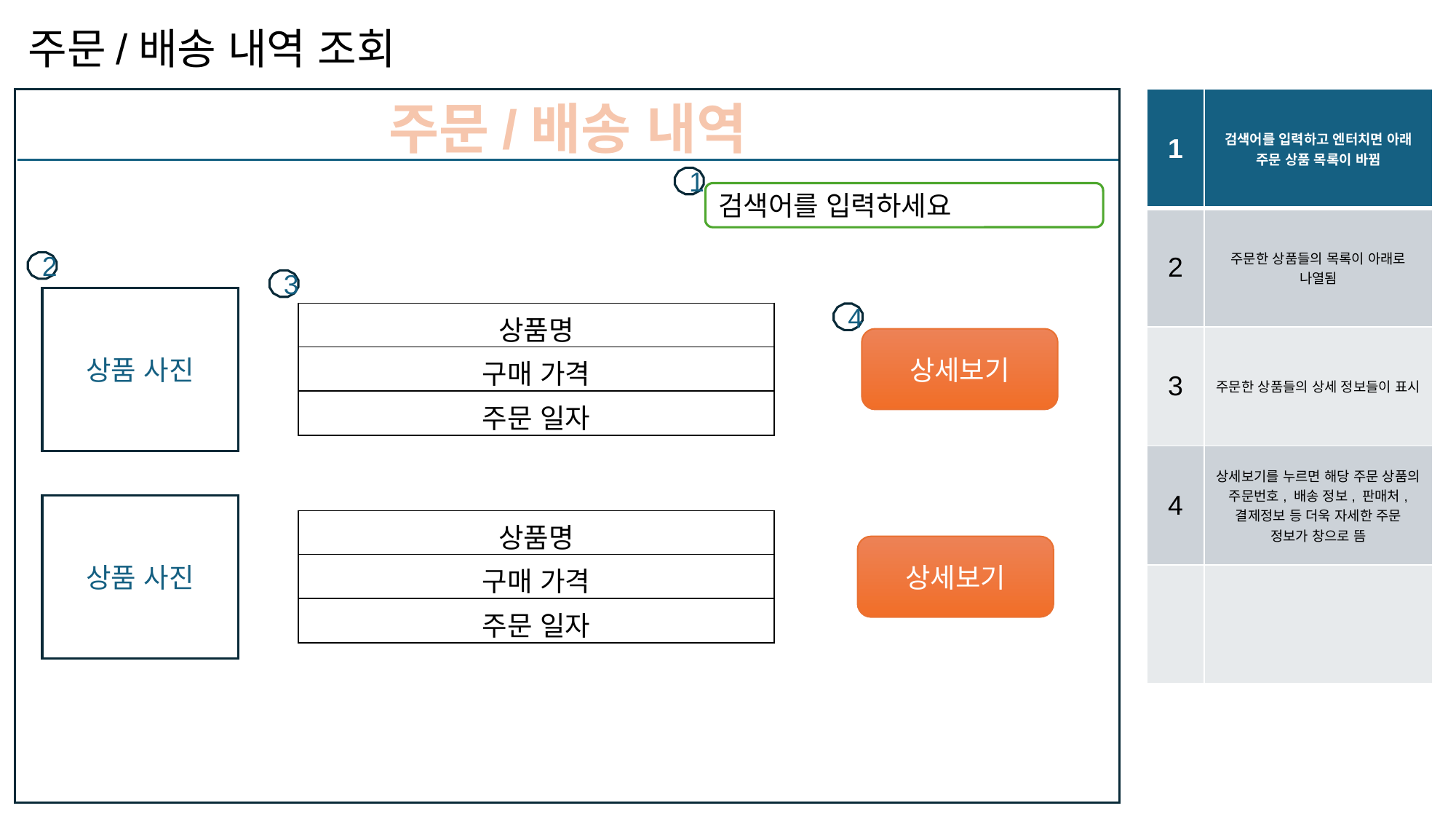

주문/배송 내역 조회

주문/배송 내역
| 1 | 검색어를 입력하고 엔터치면 아래 주문 상품 목록이 바뀜 |
| --- | --- |
| 2 | 주문한 상품들의 목록이 아래로 나열됨 |
| 3 | 주문한 상품들의 상세 정보들이 표시 |
| 4 | 상세보기를 누르면 해당 주문 상품의 주문번호, 배송 정보, 판매처, 결제정보 등 더욱 자세한 주문 정보가 창으로 뜸 |
|  |  |
1
검색어를 입력하세요
2
3
상품 사진
| 상품명 |
| --- |
| 구매 가격 |
| 주문 일자 |
4
상세보기
상품 사진
| 상품명 |
| --- |
| 구매 가격 |
| 주문 일자 |
상세보기